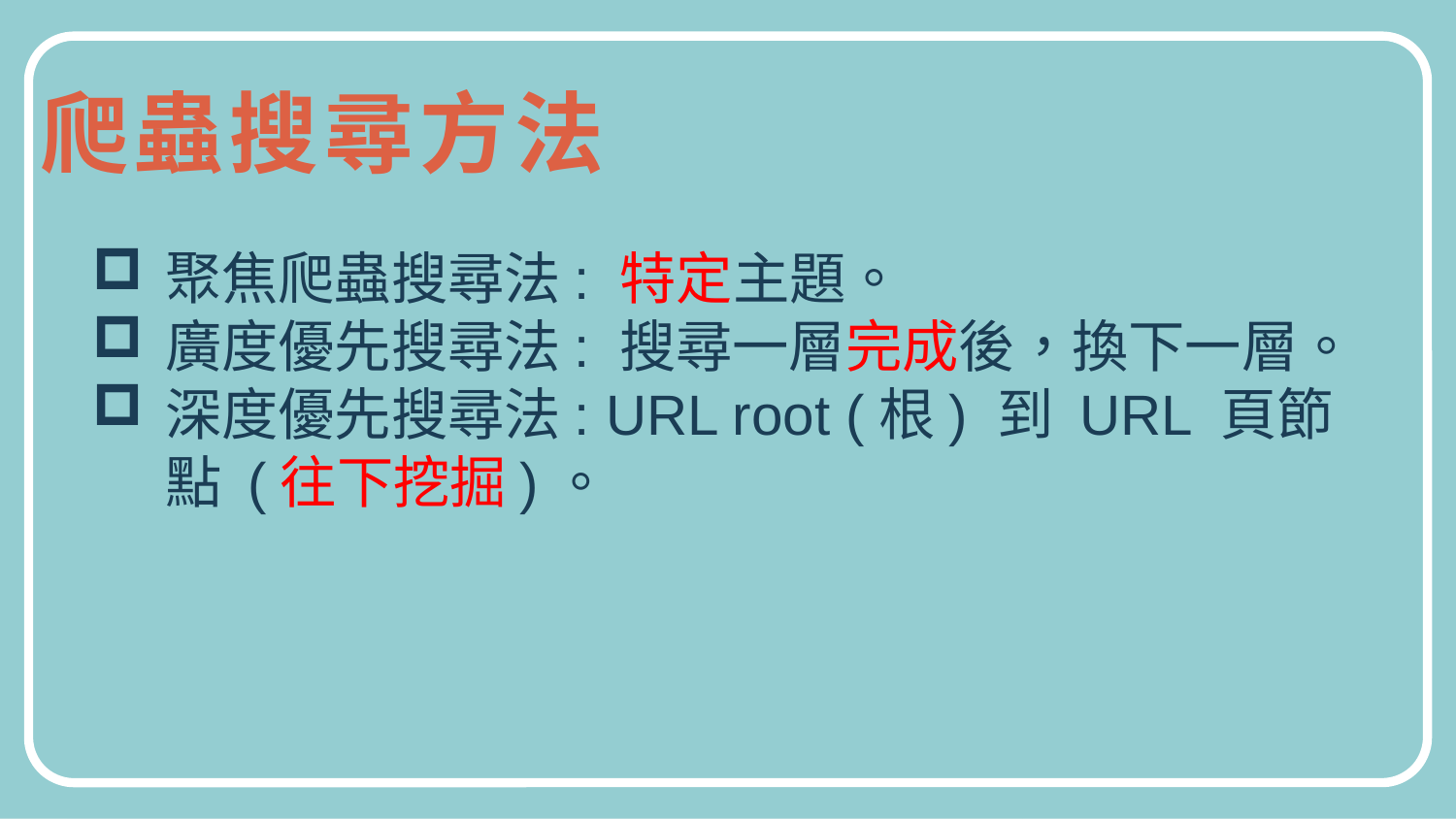

爬蟲搜尋方法
聚焦爬蟲搜尋法: 特定主題。
廣度優先搜尋法: 搜尋一層完成後，換下一層。
深度優先搜尋法: URL root (根) 到 URL 頁節點 (往下挖掘)。